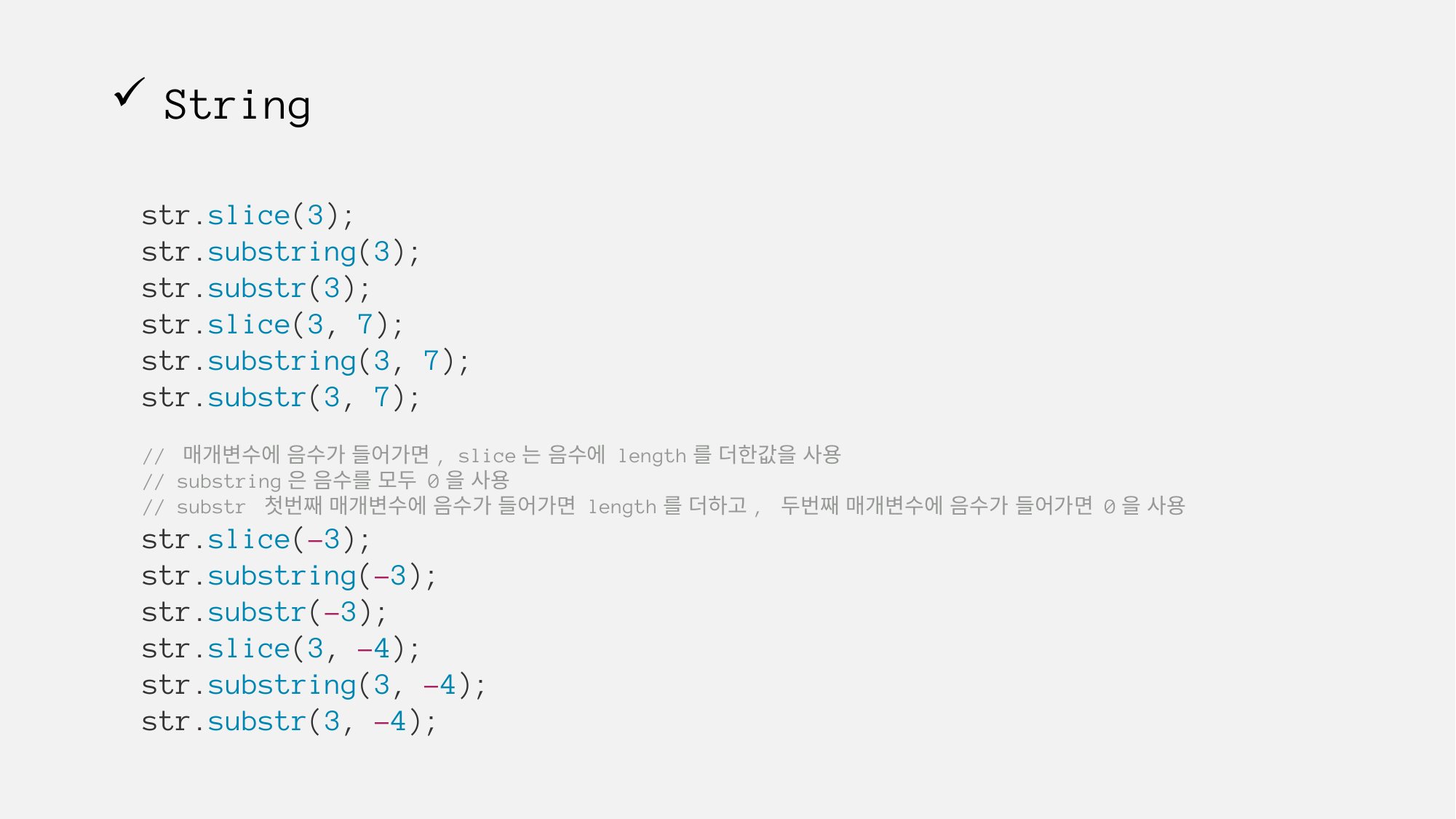

# String
str.slice(3);
str.substring(3);
str.substr(3);
str.slice(3, 7);
str.substring(3, 7);
str.substr(3, 7);

// 매개변수에 음수가 들어가면, slice는 음수에 length를 더한값을 사용
// substring은 음수를 모두 0을 사용
// substr 첫번째 매개변수에 음수가 들어가면 length를 더하고, 두번째 매개변수에 음수가 들어가면 0을 사용
str.slice(-3);
str.substring(-3);
str.substr(-3);
str.slice(3, -4);
str.substring(3, -4);
str.substr(3, -4);